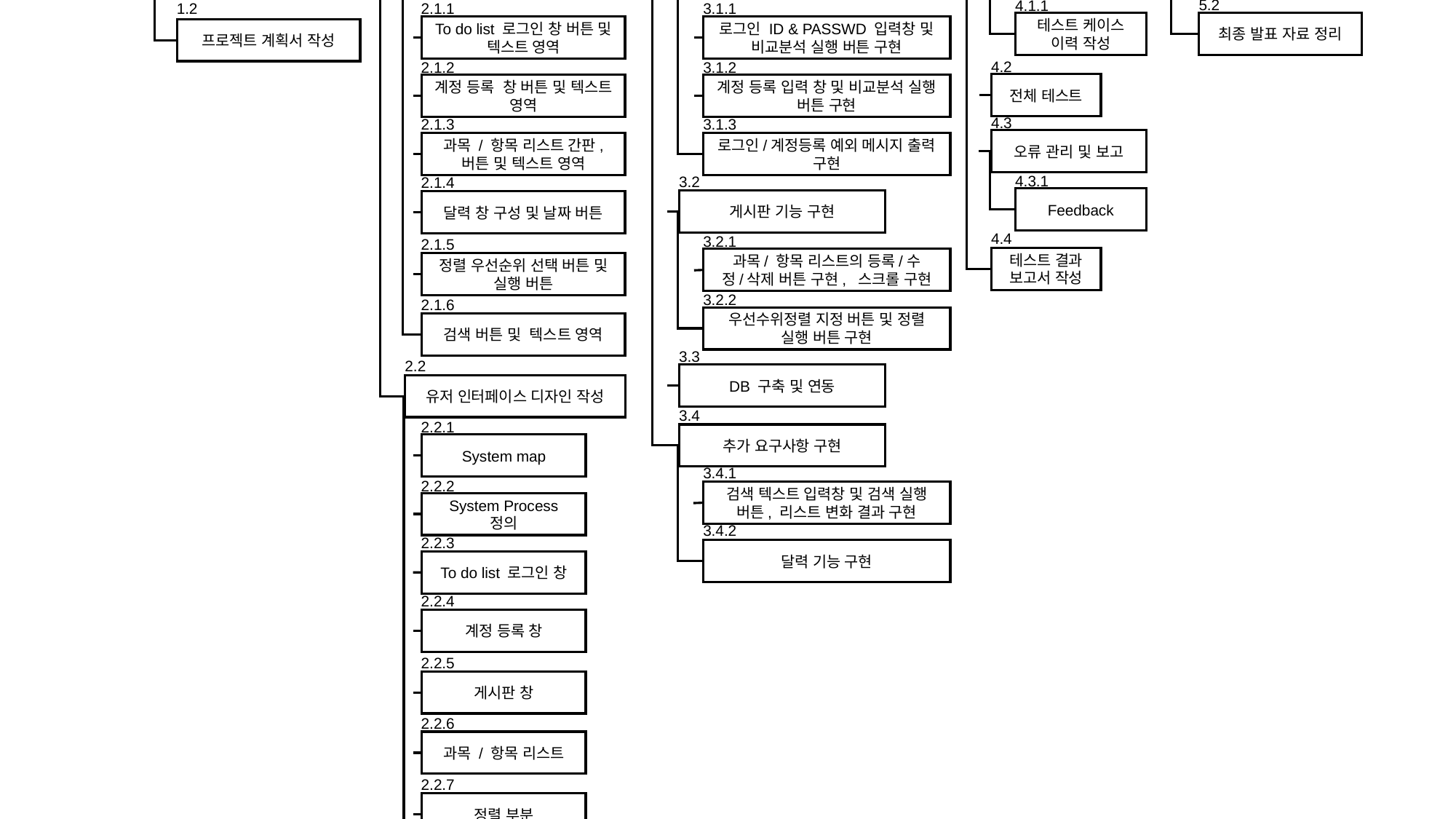

To do list
3.
4.
5.
1.
2.
마감
설계
구현
테스트
분석
1.1
3.1
2.1
4.1
5.1
기능별 테스트
최종 제출 문서관리
요구사항 명세서 작성
로그인 및 계정 기능 구현
클래스 디자인 작성
5.2
4.1.1
1.2
2.1.1
3.1.1
최종 발표 자료 정리
테스트 케이스 이력 작성
To do list 로그인 창 버튼 및 텍스트 영역
로그인 ID & PASSWD 입력창 및 비교분석 실행 버튼 구현
프로젝트 계획서 작성
4.2
2.1.2
3.1.2
전체 테스트
계정 등록  창 버튼 및 텍스트 영역
계정 등록 입력 창 및 비교분석 실행 버튼 구현
4.3
2.1.3
3.1.3
오류 관리 및 보고
과목 / 항목 리스트 간판, 버튼 및 텍스트 영역
로그인/계정등록 예외 메시지 출력 구현
4.3.1
3.2
2.1.4
Feedback
게시판 기능 구현
달력 창 구성 및 날짜 버튼
4.4
3.2.1
2.1.5
테스트 결과 보고서 작성
과목/ 항목 리스트의 등록/수정/삭제 버튼 구현,  스크롤 구현
정렬 우선순위 선택 버튼 및 실행 버튼
3.2.2
2.1.6
우선수위정렬 지정 버튼 및 정렬 실행 버튼 구현
검색 버튼 및  텍스트 영역
3.3
2.2
DB 구축 및 연동
유저 인터페이스 디자인 작성
3.4
2.2.1
추가 요구사항 구현
System map
3.4.1
2.2.2
검색 텍스트 입력창 및 검색 실행 버튼, 리스트 변화 결과 구현
System Process 정의
3.4.2
2.2.3
달력 기능 구현
To do list 로그인 창
2.2.4
계정 등록 창
2.2.5
게시판 창
2.2.6
과목 / 항목 리스트
2.2.7
정렬 부분
2.2.8
검색 부분
2.2.9
달력 부분